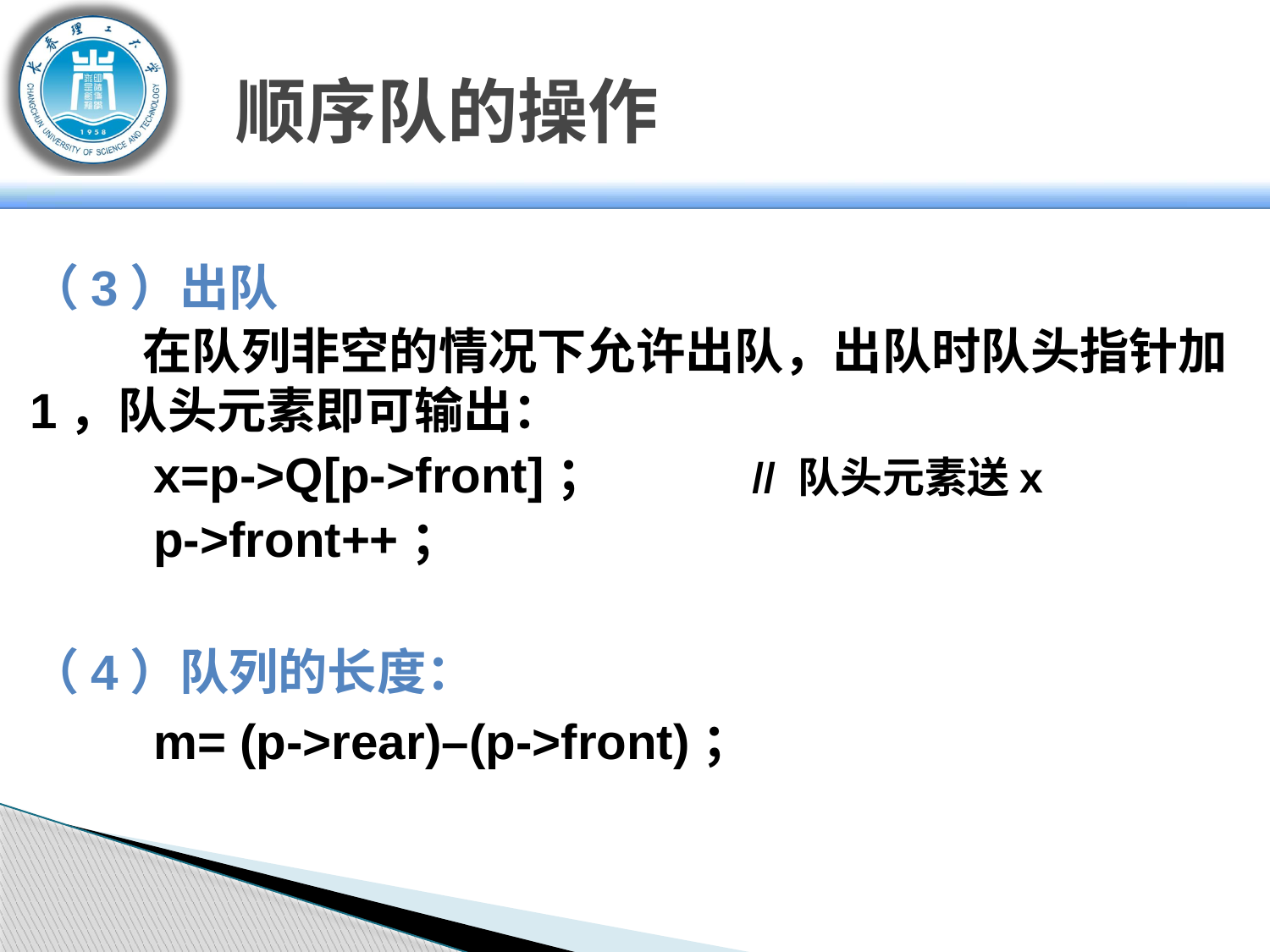

# 顺序队的操作
（3）出队
         在队列非空的情况下允许出队，出队时队头指针加1，队头元素即可输出：
         x=p->Q[p->front]；            // 队头元素送x
         p->front++；

（4）队列的长度：
         m= (p->rear)–(p->front)；